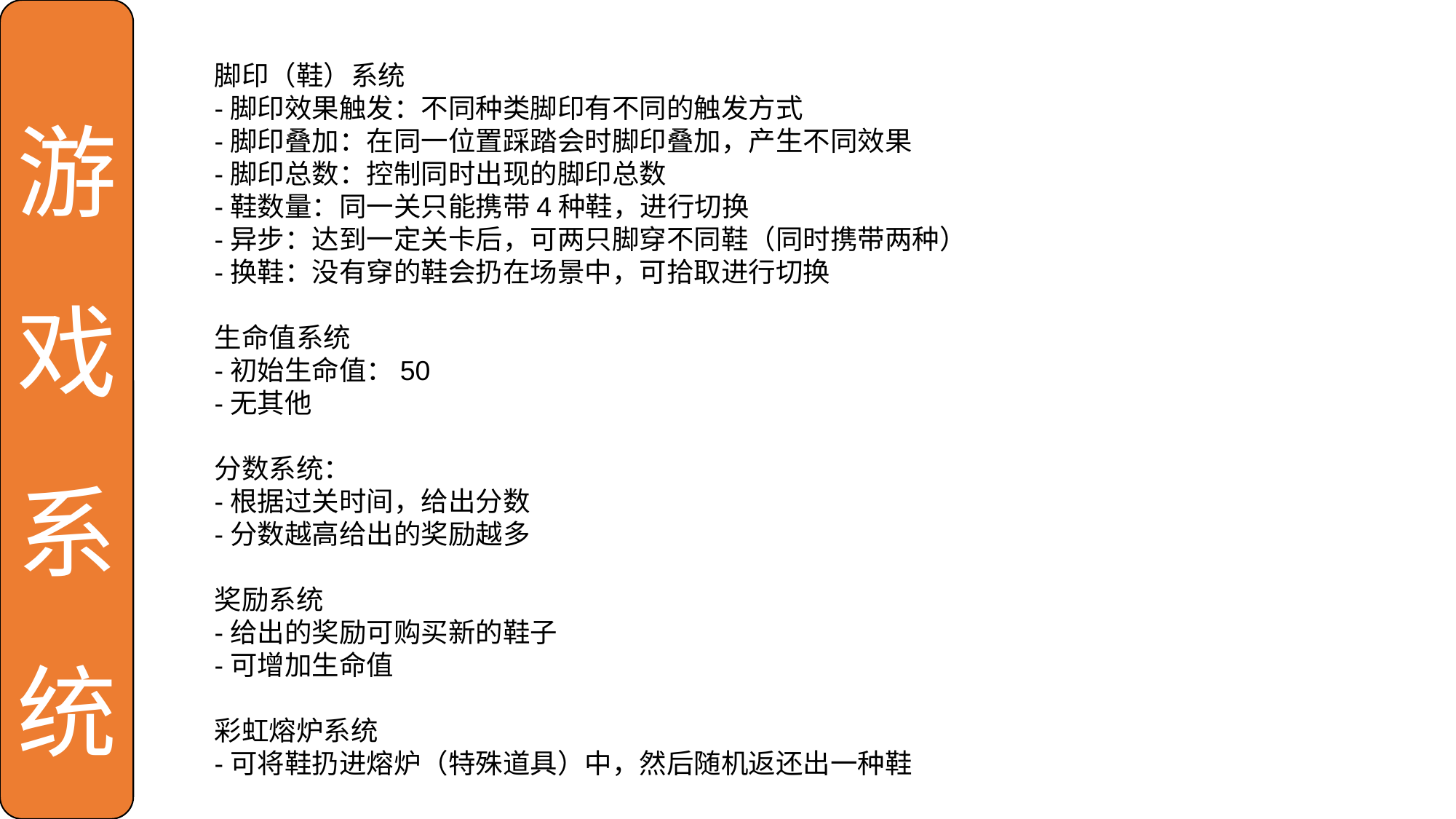

游戏系统
脚印（鞋）系统
-脚印效果触发：不同种类脚印有不同的触发方式
-脚印叠加：在同一位置踩踏会时脚印叠加，产生不同效果
-脚印总数：控制同时出现的脚印总数
-鞋数量：同一关只能携带4种鞋，进行切换
-异步：达到一定关卡后，可两只脚穿不同鞋（同时携带两种）
-换鞋：没有穿的鞋会扔在场景中，可拾取进行切换

生命值系统
-初始生命值：50
-无其他

分数系统：
-根据过关时间，给出分数
-分数越高给出的奖励越多

奖励系统
-给出的奖励可购买新的鞋子
-可增加生命值

彩虹熔炉系统
-可将鞋扔进熔炉（特殊道具）中，然后随机返还出一种鞋